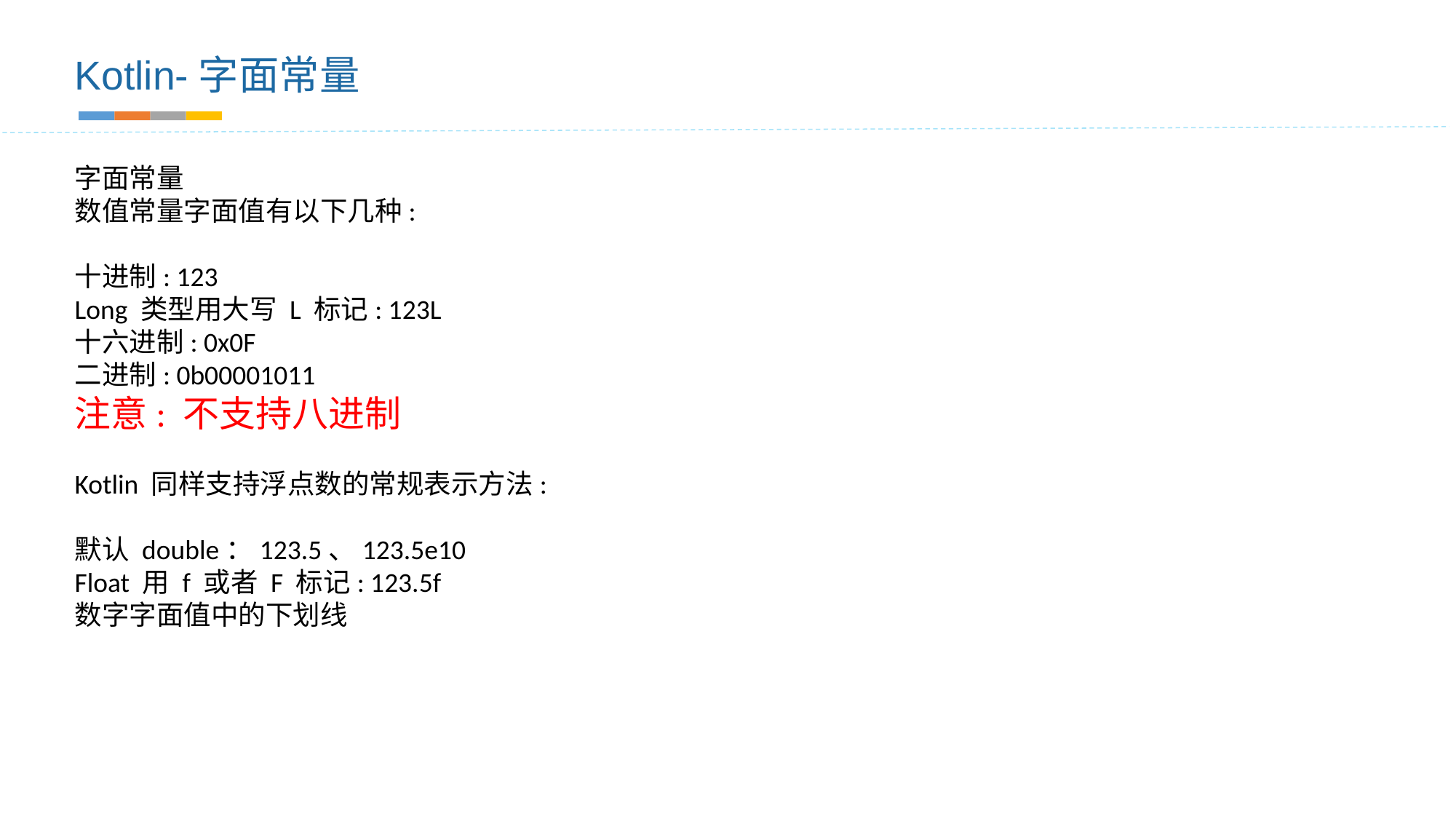

Kotlin-字面常量

字面常量
数值常量字面值有以下几种:

十进制: 123
Long 类型用大写 L 标记: 123L
十六进制: 0x0F
二进制: 0b00001011
注意: 不支持八进制

Kotlin 同样支持浮点数的常规表示方法:

默认 double：123.5、123.5e10
Float 用 f 或者 F 标记: 123.5f
数字字面值中的下划线